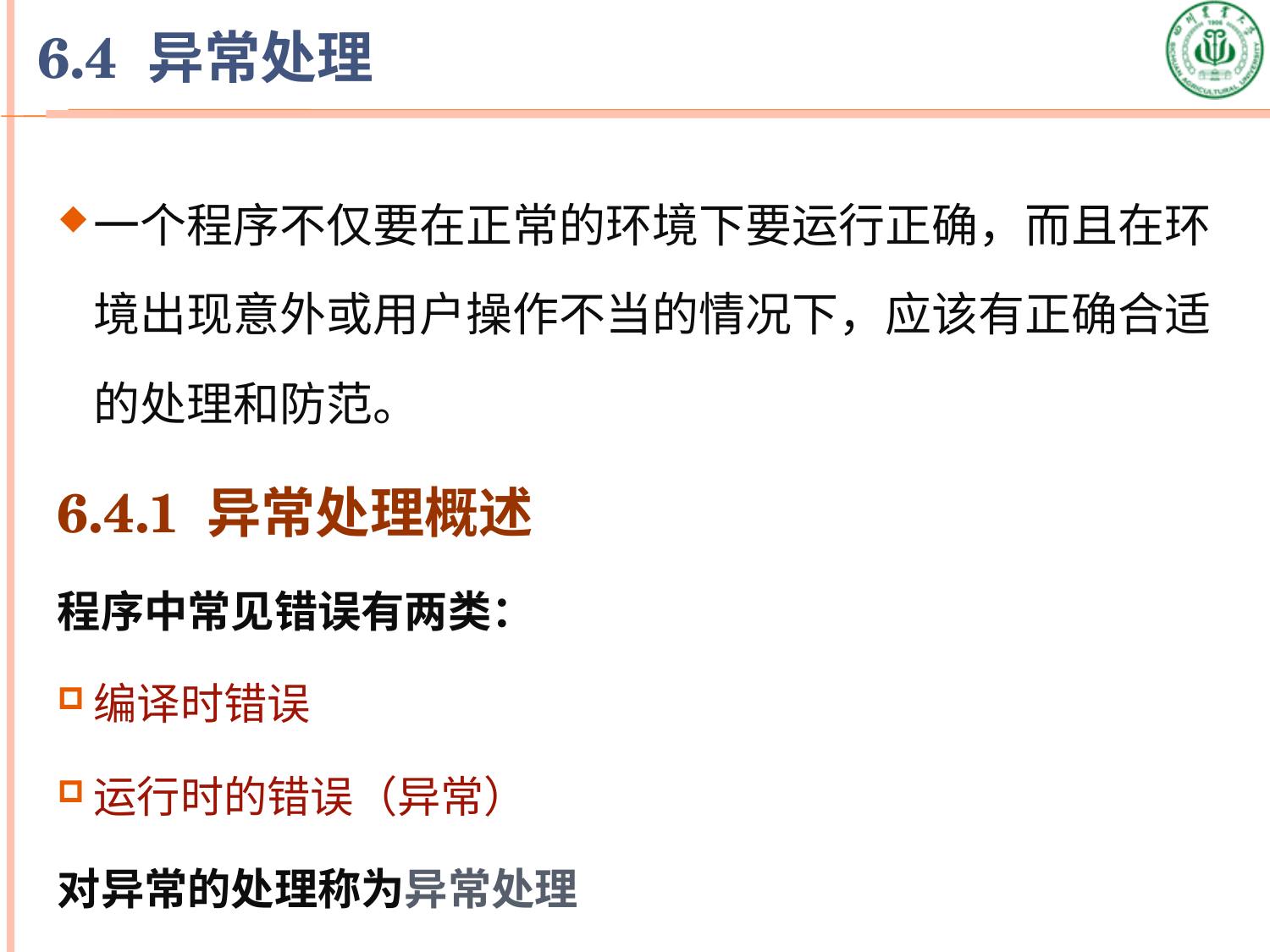

# 6.4 异常处理
一个程序不仅要在正常的环境下要运行正确，而且在环境出现意外或用户操作不当的情况下，应该有正确合适的处理和防范。
6.4.1 异常处理概述
程序中常见错误有两类：
编译时错误
运行时的错误（异常）
对异常的处理称为异常处理